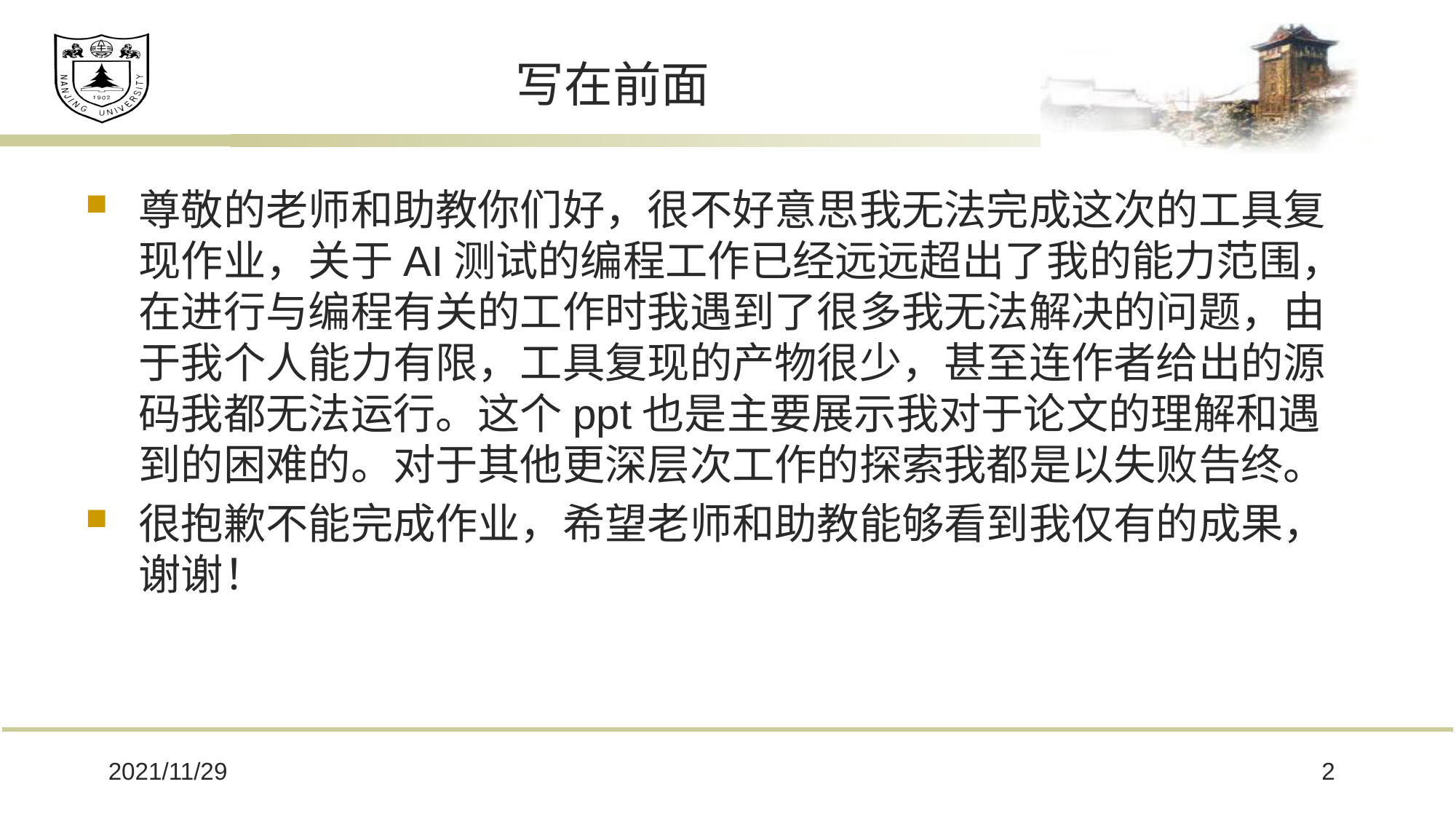

# 写在前面
尊敬的老师和助教你们好，很不好意思我无法完成这次的工具复现作业，关于AI测试的编程工作已经远远超出了我的能力范围，在进行与编程有关的工作时我遇到了很多我无法解决的问题，由于我个人能力有限，工具复现的产物很少，甚至连作者给出的源码我都无法运行。这个ppt也是主要展示我对于论文的理解和遇到的困难的。对于其他更深层次工作的探索我都是以失败告终。
很抱歉不能完成作业，希望老师和助教能够看到我仅有的成果，谢谢！
2021/11/29
2